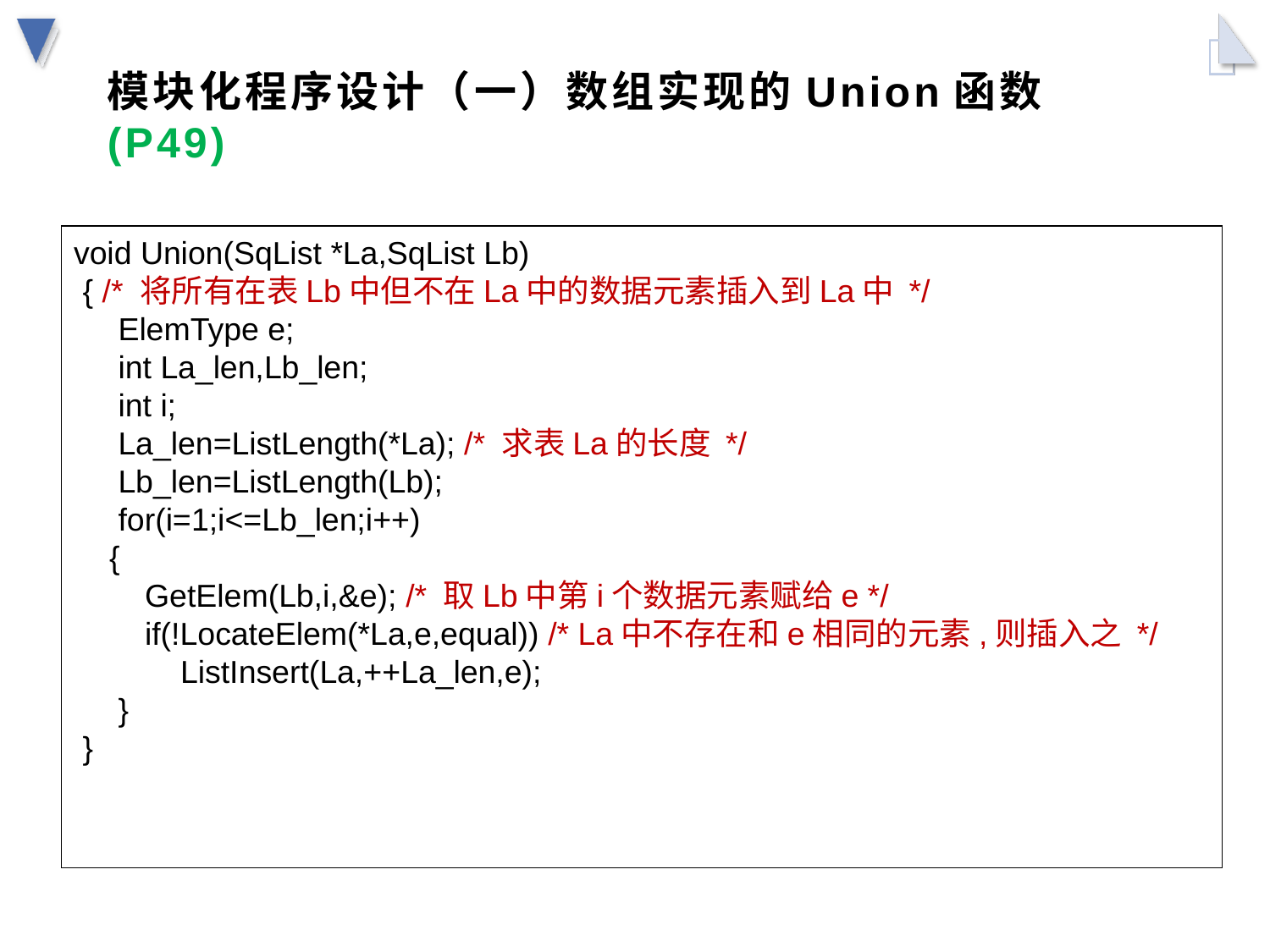

模块化程序设计（一）数组实现的Union函数(P49)
void Union(SqList *La,SqList Lb)
 { /* 将所有在表Lb中但不在La中的数据元素插入到La中 */
     ElemType e;
     int La_len,Lb_len;
     int i;
     La_len=ListLength(*La); /* 求表La的长度 */
     Lb_len=ListLength(Lb);
     for(i=1;i<=Lb_len;i++)
    {
        GetElem(Lb,i,&e); /* 取Lb中第i个数据元素赋给e */
        if(!LocateElem(*La,e,equal)) /* La中不存在和e相同的元素,则插入之 */
            ListInsert(La,++La_len,e);
     }
 }

14